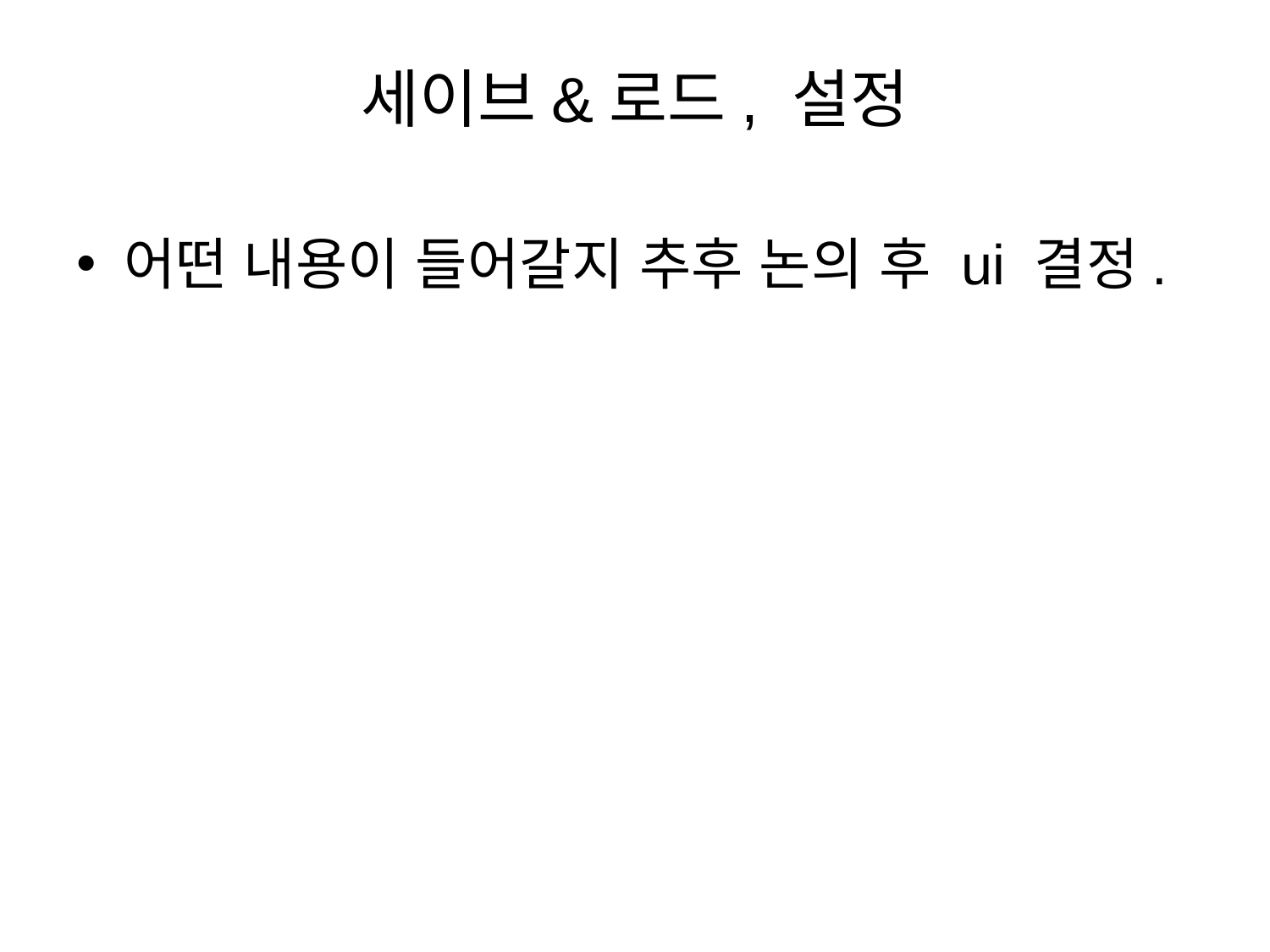

# 세이브&로드, 설정
어떤 내용이 들어갈지 추후 논의 후 ui 결정.